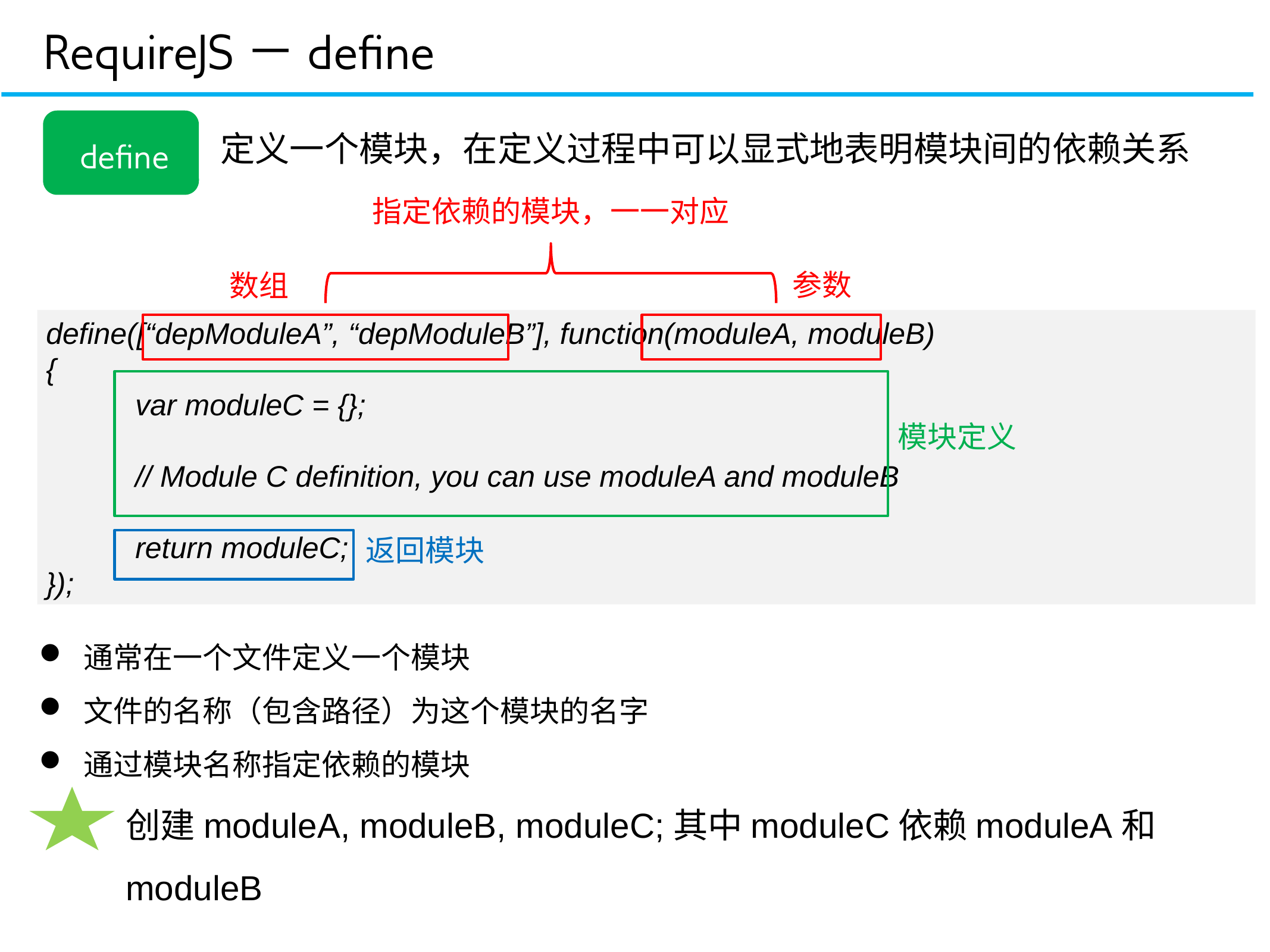

RequireJS－define

定义一个模块，在定义过程中可以显式地表明模块间的依赖关系
define
指定依赖的模块，一一对应
参数
数组
define([“depModuleA”, “depModuleB”], function(moduleA, moduleB)
{
	var moduleC = {};

	// Module C definition, you can use moduleA and moduleB

	return moduleC;
});

模块定义
返回模块

通常在一个文件定义一个模块
文件的名称（包含路径）为这个模块的名字
通过模块名称指定依赖的模块
创建moduleA, moduleB, moduleC;其中moduleC依赖moduleA和moduleB